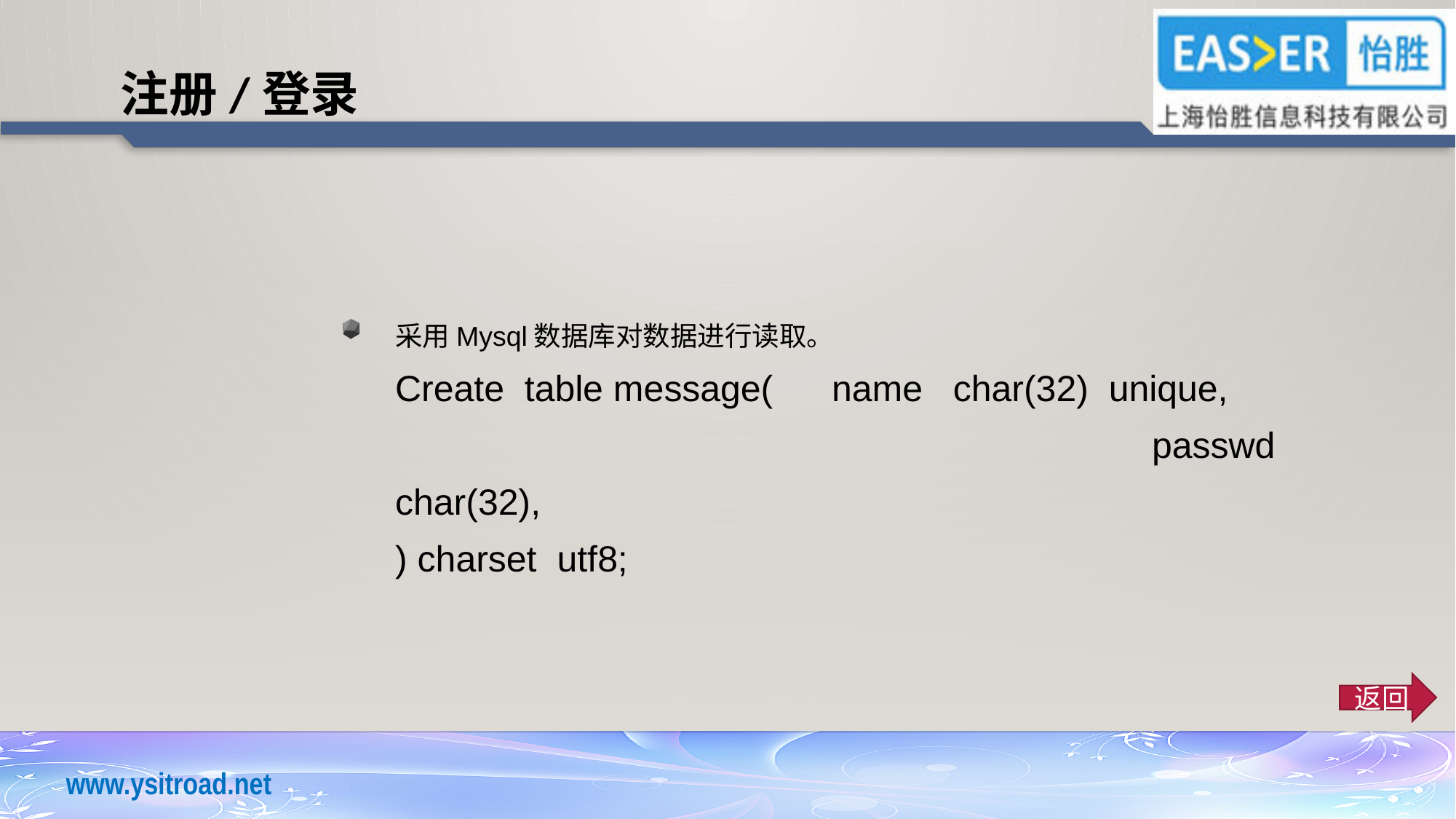

注册/登录
采用Mysql数据库对数据进行读取。
Create  table message(	name   char(32)  unique,
						          passwd   char(32),
) charset  utf8;

返回